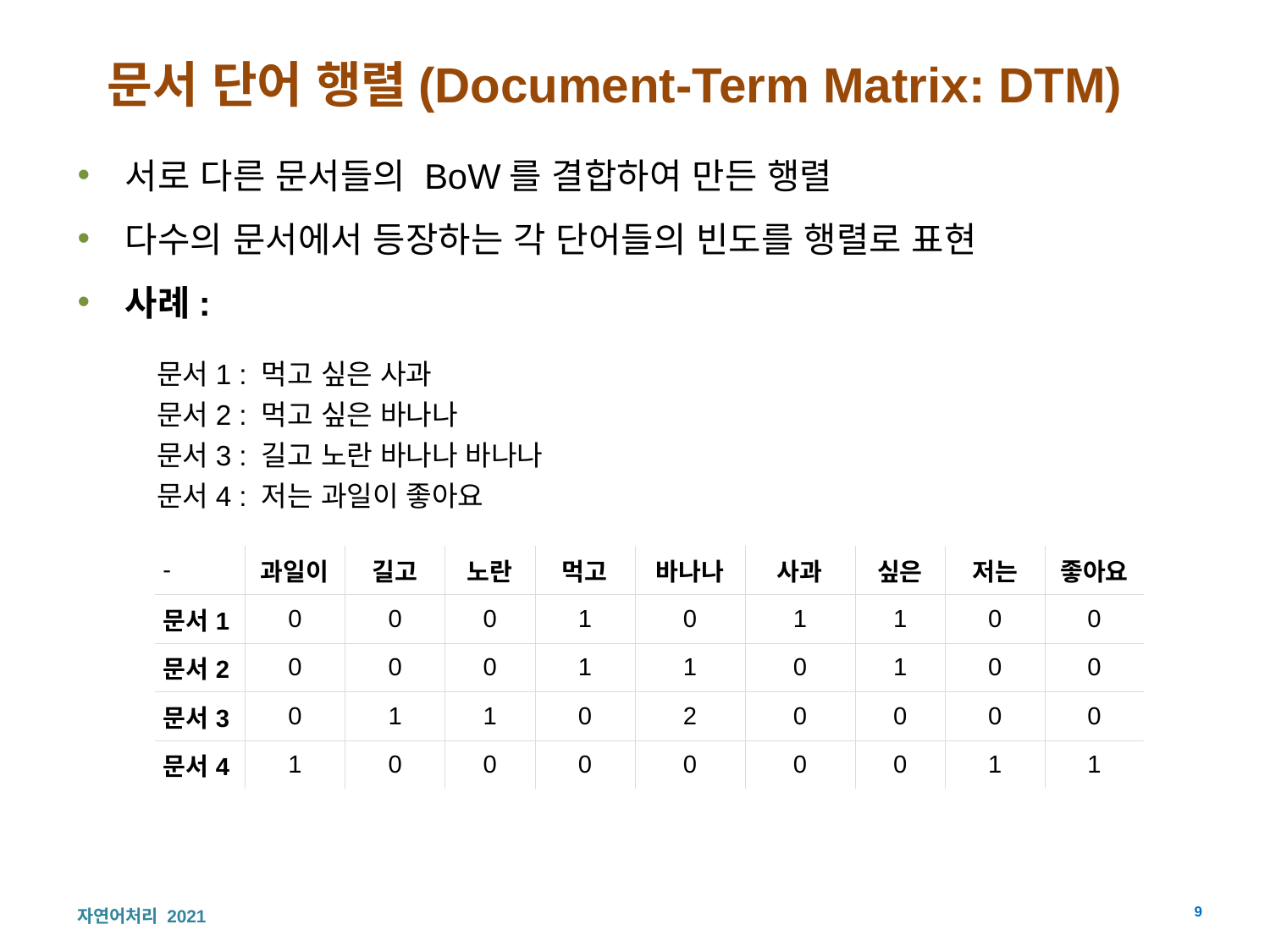

# 문서 단어 행렬(Document-Term Matrix: DTM)
서로 다른 문서들의 BoW를 결합하여 만든 행렬
다수의 문서에서 등장하는 각 단어들의 빈도를 행렬로 표현
사례:
문서1 : 먹고 싶은 사과
문서2 : 먹고 싶은 바나나
문서3 : 길고 노란 바나나 바나나
문서4 : 저는 과일이 좋아요
| - | 과일이 | 길고 | 노란 | 먹고 | 바나나 | 사과 | 싶은 | 저는 | 좋아요 |
| --- | --- | --- | --- | --- | --- | --- | --- | --- | --- |
| 문서1 | 0 | 0 | 0 | 1 | 0 | 1 | 1 | 0 | 0 |
| 문서2 | 0 | 0 | 0 | 1 | 1 | 0 | 1 | 0 | 0 |
| 문서3 | 0 | 1 | 1 | 0 | 2 | 0 | 0 | 0 | 0 |
| 문서4 | 1 | 0 | 0 | 0 | 0 | 0 | 0 | 1 | 1 |